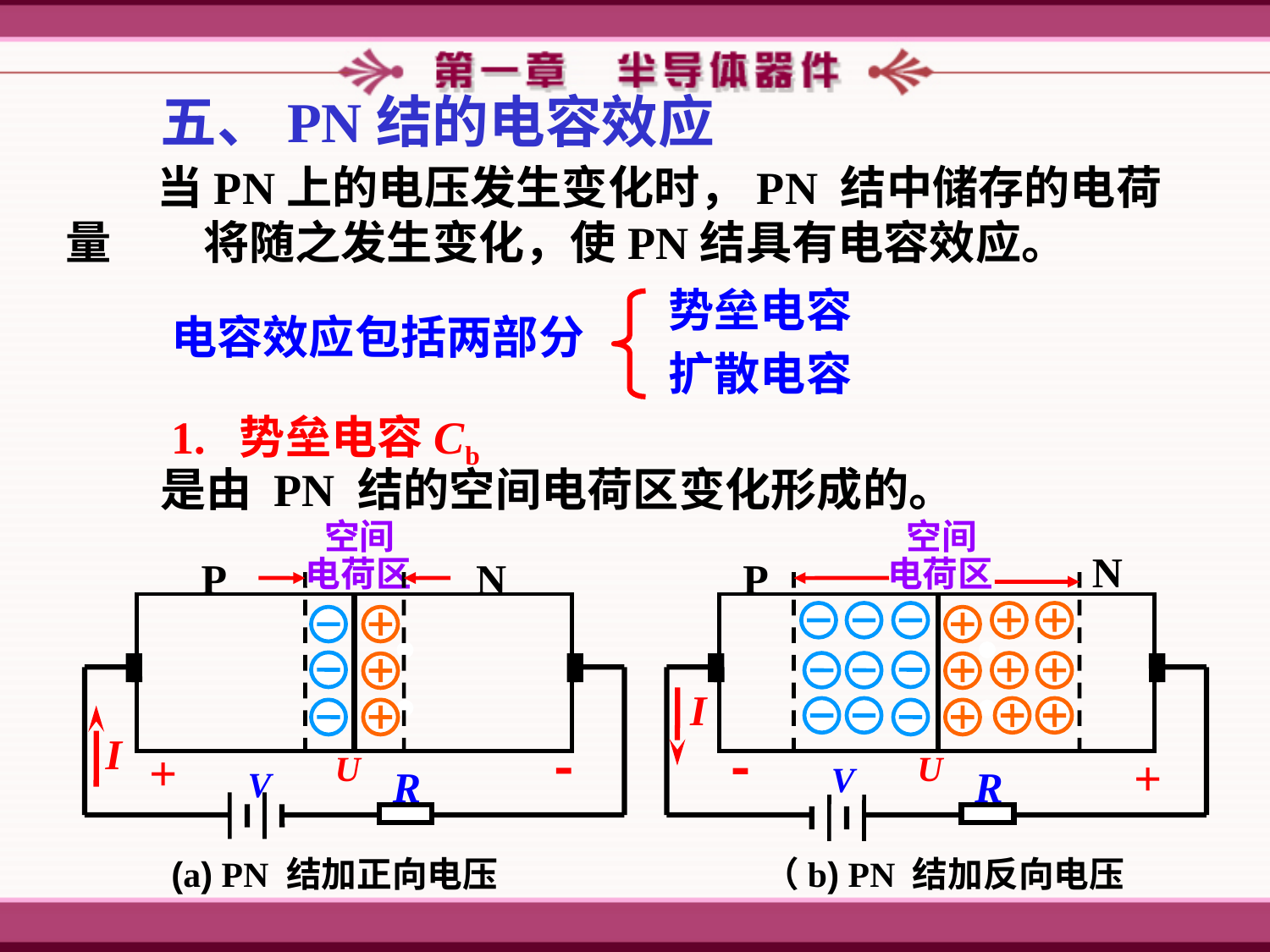

五、PN结的电容效应
　　当PN上的电压发生变化时，PN 结中储存的电荷量　　将随之发生变化，使PN结具有电容效应。
势垒电容

电容效应包括两部分
扩散电容
1.  势垒电容Cb
是由 PN 结的空间电荷区变化形成的。
空间
电荷区
P
N

I
+
U
R
V

−

空间
电荷区
N
P

I

−
U
+
V
R

(a) PN 结加正向电压
（b) PN 结加反向电压